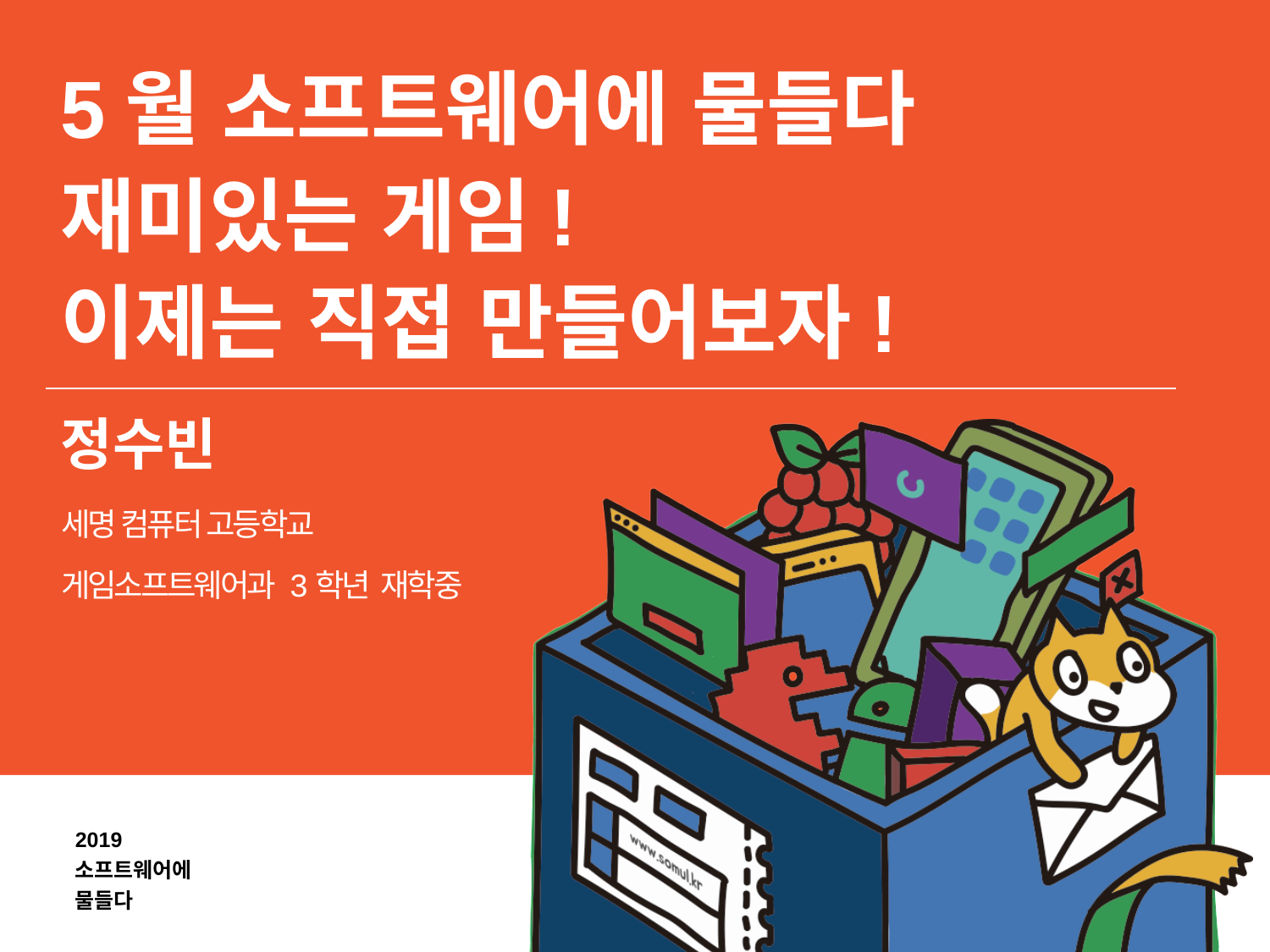

# 5월 소프트웨어에 물들다 재미있는 게임! 이제는 직접 만들어보자!
정수빈
세명 컴퓨터 고등학교
게임소프트웨어과 3학년  재학중